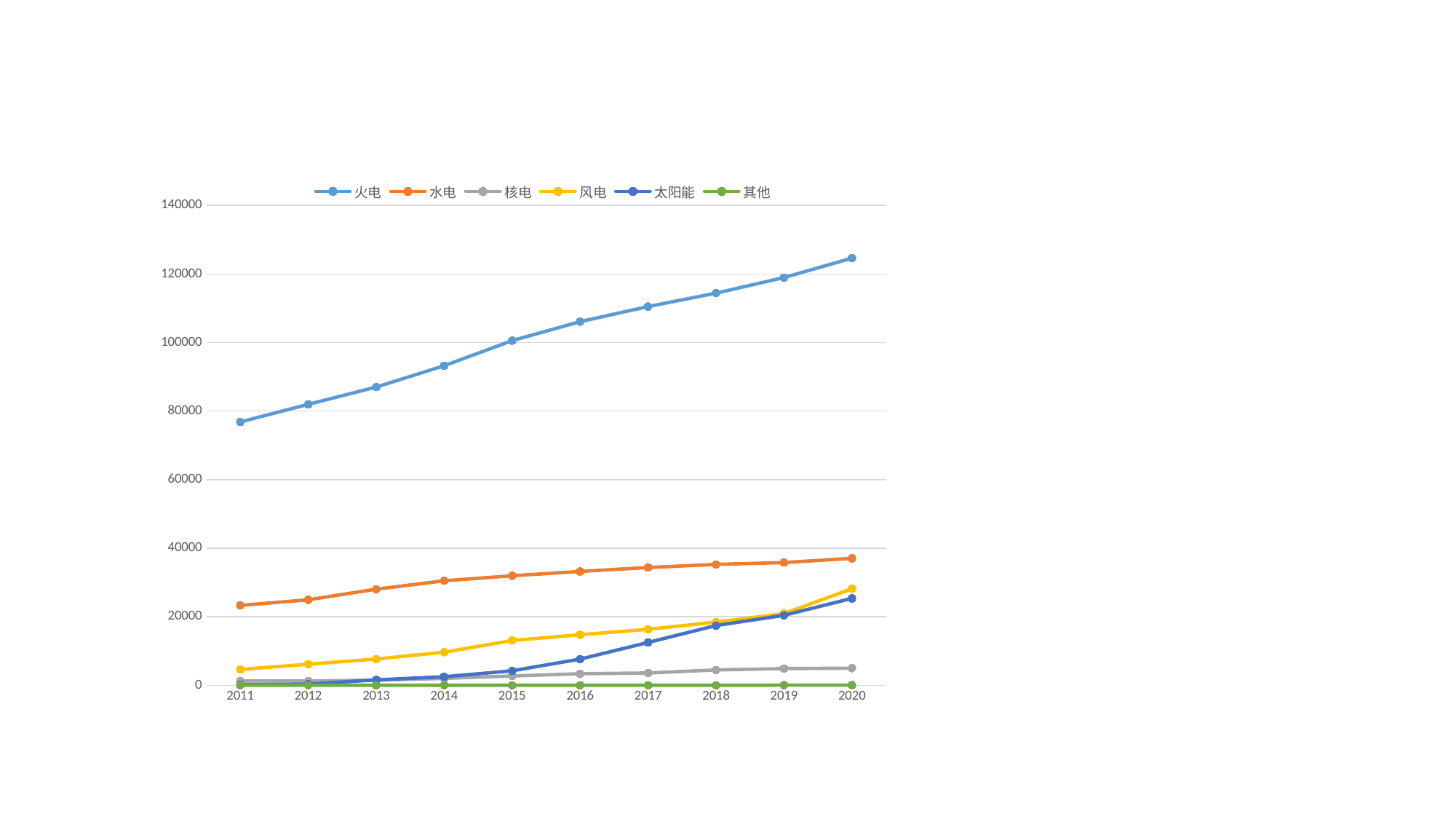

### Chart

| Category | 火电 | 水电 | 核电 | 风电 | 太阳能 | 其他 |
|---|---|---|---|---|---|---|
| 2011 | 76834.0 | 23298.0 | 1257.0 | 4623.0 | 212.0 | 19.0 |
| 2012 | 81968.0 | 24947.0 | 1257.0 | 6142.0 | 341.0 | 20.0 |
| 2013 | 87009.0 | 28044.0 | 1466.0 | 7652.0 | 1589.0 | 8.0 |
| 2014 | 93232.0 | 30486.0 | 2008.0 | 9657.0 | 2486.0 | 19.0 |
| 2015 | 100554.0 | 31954.0 | 2717.0 | 13075.0 | 4218.0 | 9.0 |
| 2016 | 106094.0 | 33207.0 | 3364.0 | 14747.0 | 7631.0 | 7.0 |
| 2017 | 110495.0 | 34359.0 | 3582.0 | 16325.0 | 12492.0 | 7.0 |
| 2018 | 114408.0 | 35259.0 | 4466.0 | 18427.0 | 17433.0 | 20.0 |
| 2019 | 118957.0 | 35804.0 | 4874.0 | 20915.0 | 20418.0 | 37.0 |
| 2020 | 124624.0 | 37028.0 | 4989.0 | 28165.0 | 25356.0 | 41.0 |